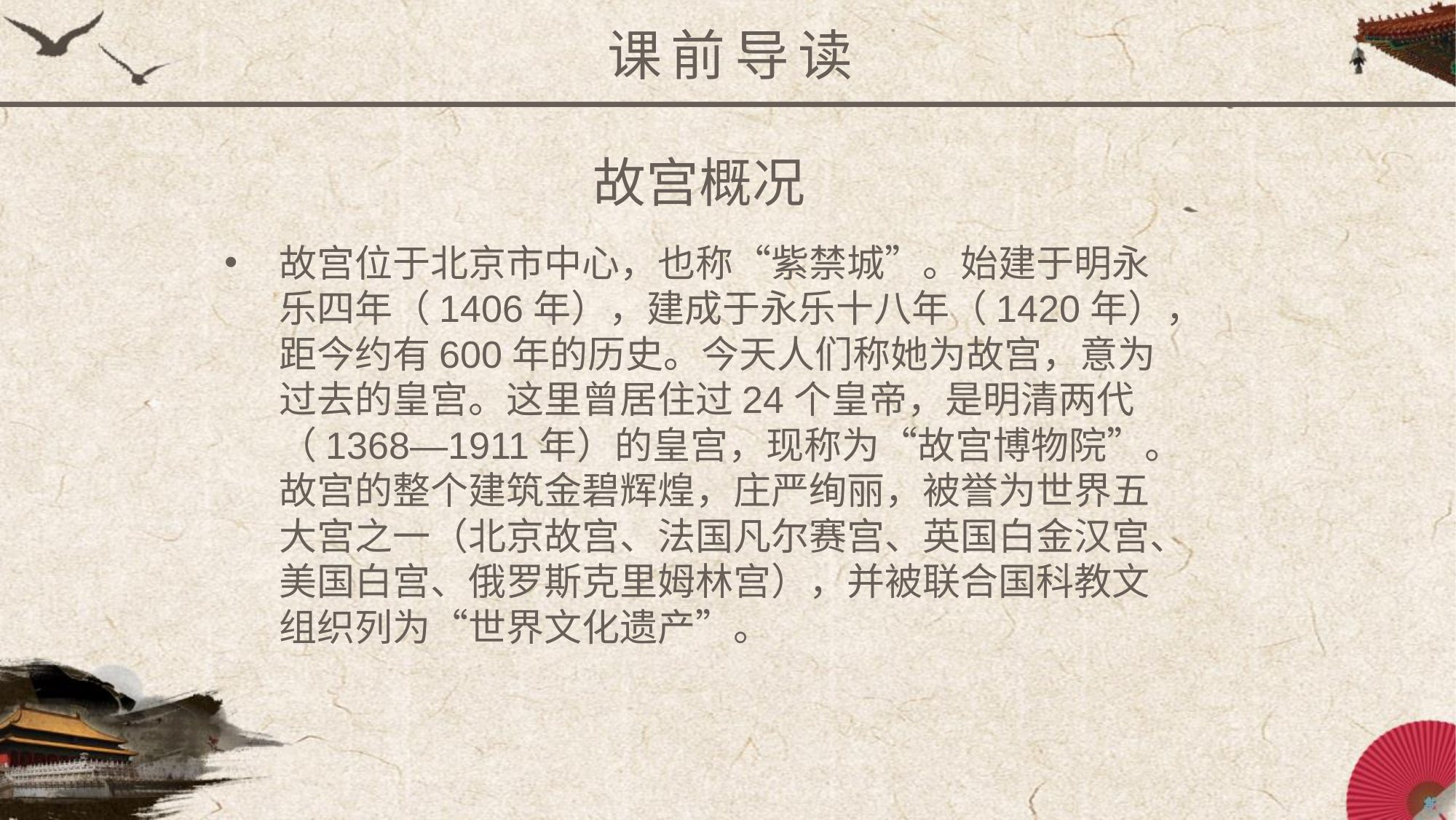

课前导读

故宫概况
故宫位于北京市中心，也称“紫禁城”。始建于明永乐四年（1406年），建成于永乐十八年（1420年），距今约有600年的历史。今天人们称她为故宫，意为过去的皇宫。这里曾居住过24个皇帝，是明清两代（1368—1911年）的皇宫，现称为“故宫博物院”。故宫的整个建筑金碧辉煌，庄严绚丽，被誉为世界五大宫之一（北京故宫、法国凡尔赛宫、英国白金汉宫、美国白宫、俄罗斯克里姆林宫），并被联合国科教文组织列为“世界文化遗产”。